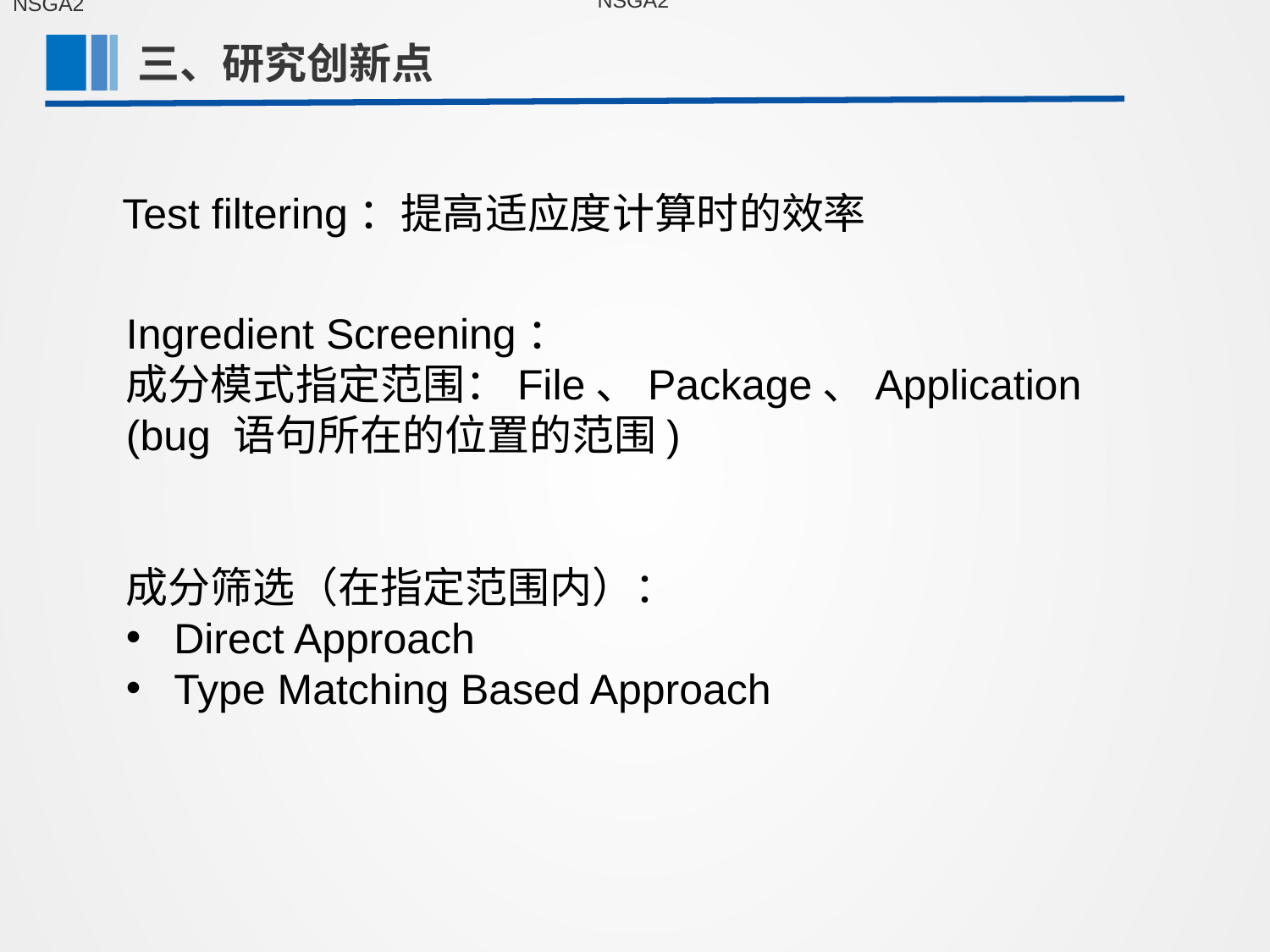

NSGA2
NSGA2
三、研究创新点

第一部分
Test filtering：提高适应度计算时的效率
Ingredient Screening：
成分模式指定范围：File、Package、Application  (bug 语句所在的位置的范围)

成分筛选（在指定范围内）：
Direct Approach
Type Matching Based Approach